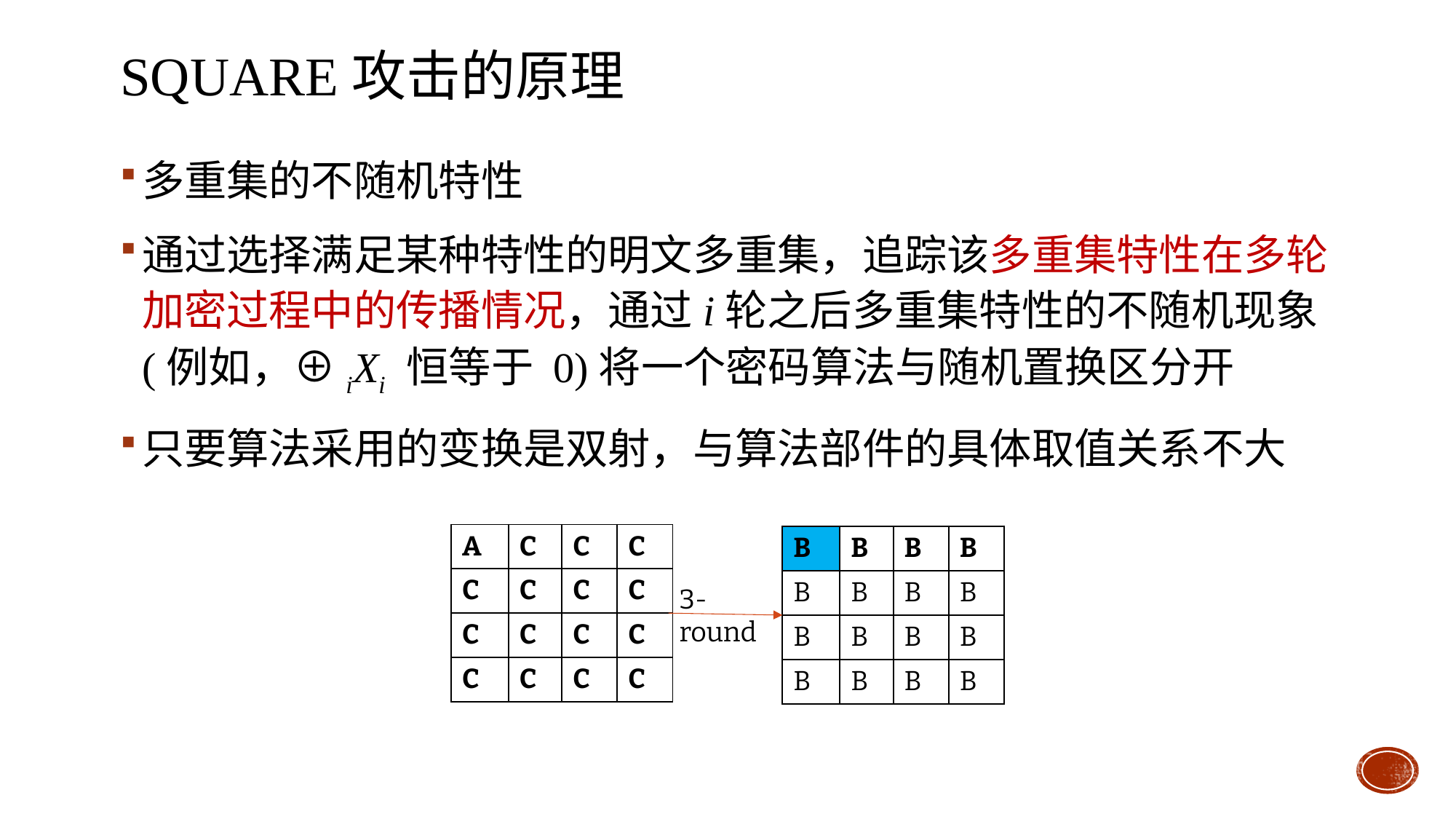

# square攻击的原理
多重集的不随机特性
通过选择满足某种特性的明文多重集，追踪该多重集特性在多轮加密过程中的传播情况，通过i轮之后多重集特性的不随机现象(例如，⊕iXi 恒等于 0)将一个密码算法与随机置换区分开
只要算法采用的变换是双射，与算法部件的具体取值关系不大
| A | C | C | C |
| --- | --- | --- | --- |
| C | C | C | C |
| C | C | C | C |
| C | C | C | C |
3-round
| B | B | B | B |
| --- | --- | --- | --- |
| B | B | B | B |
| B | B | B | B |
| B | B | B | B |